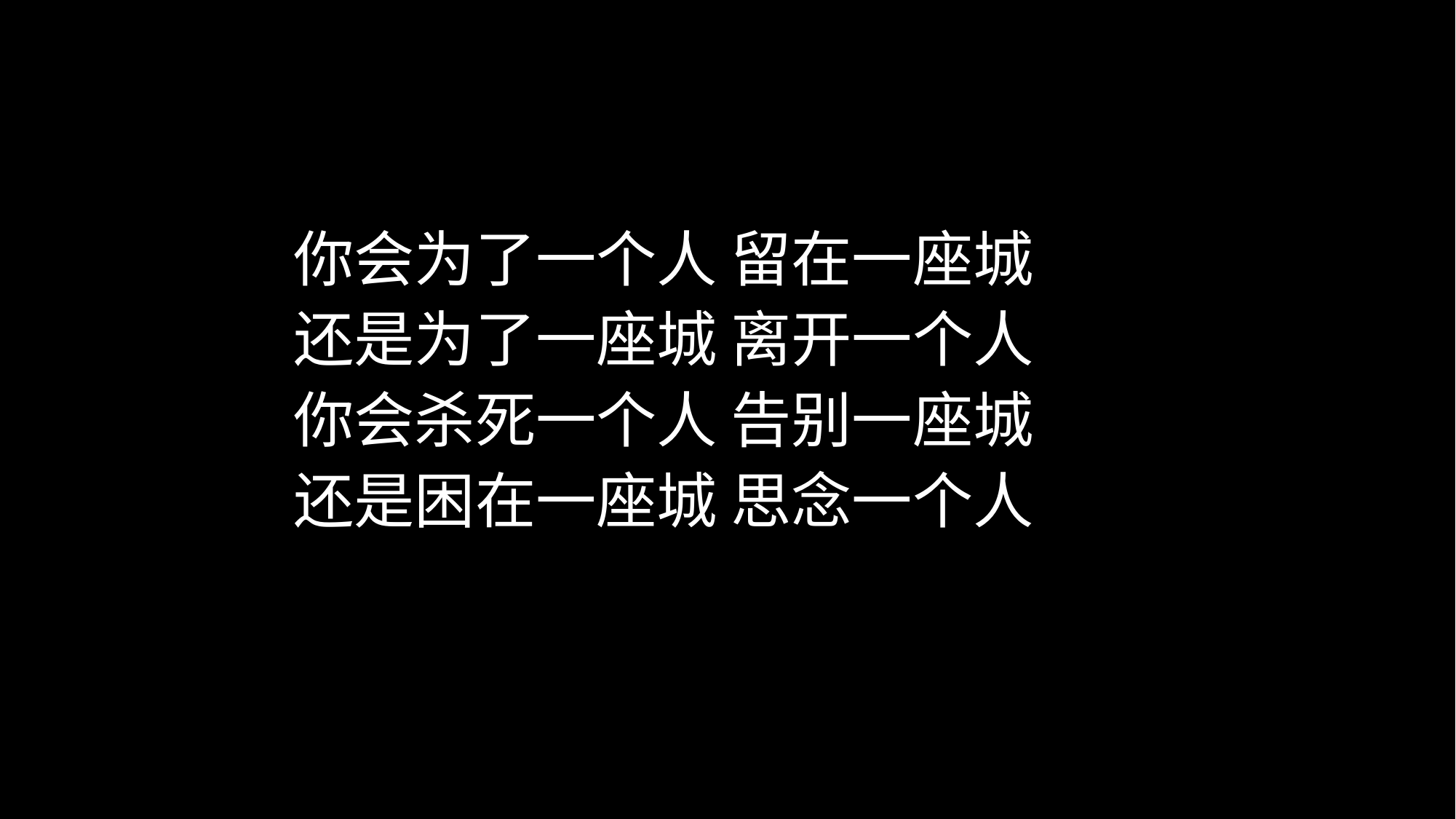

你会为了一个人 留在一座城
还是为了一座城 离开一个人
你会杀死一个人 告别一座城
还是困在一座城 思念一个人